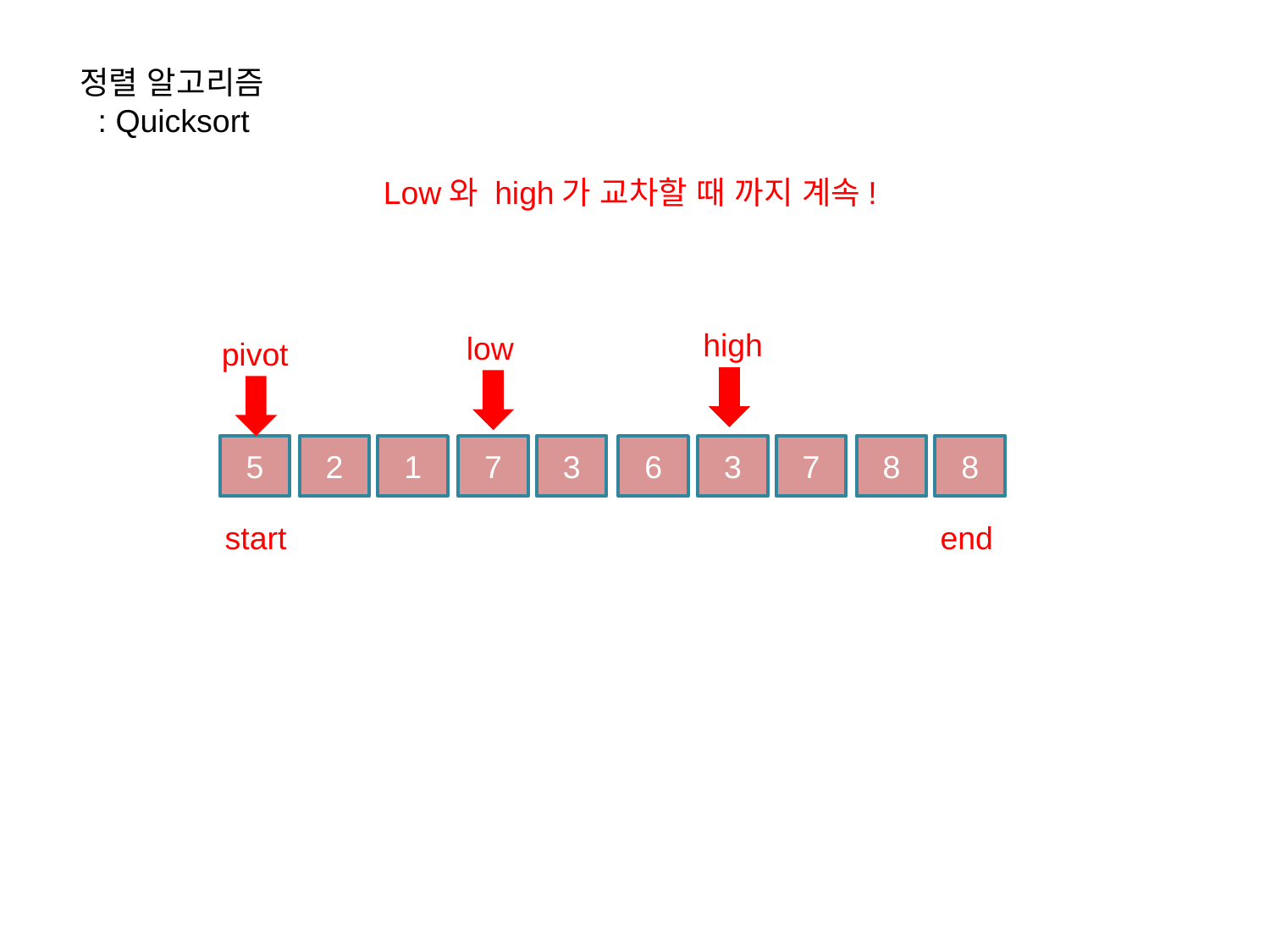

정렬 알고리즘
  : Quicksort
Low와 high가 교차할 때 까지 계속!
high

low

pivot

5
2
1
7
3
6
3
7
8
8
start
end